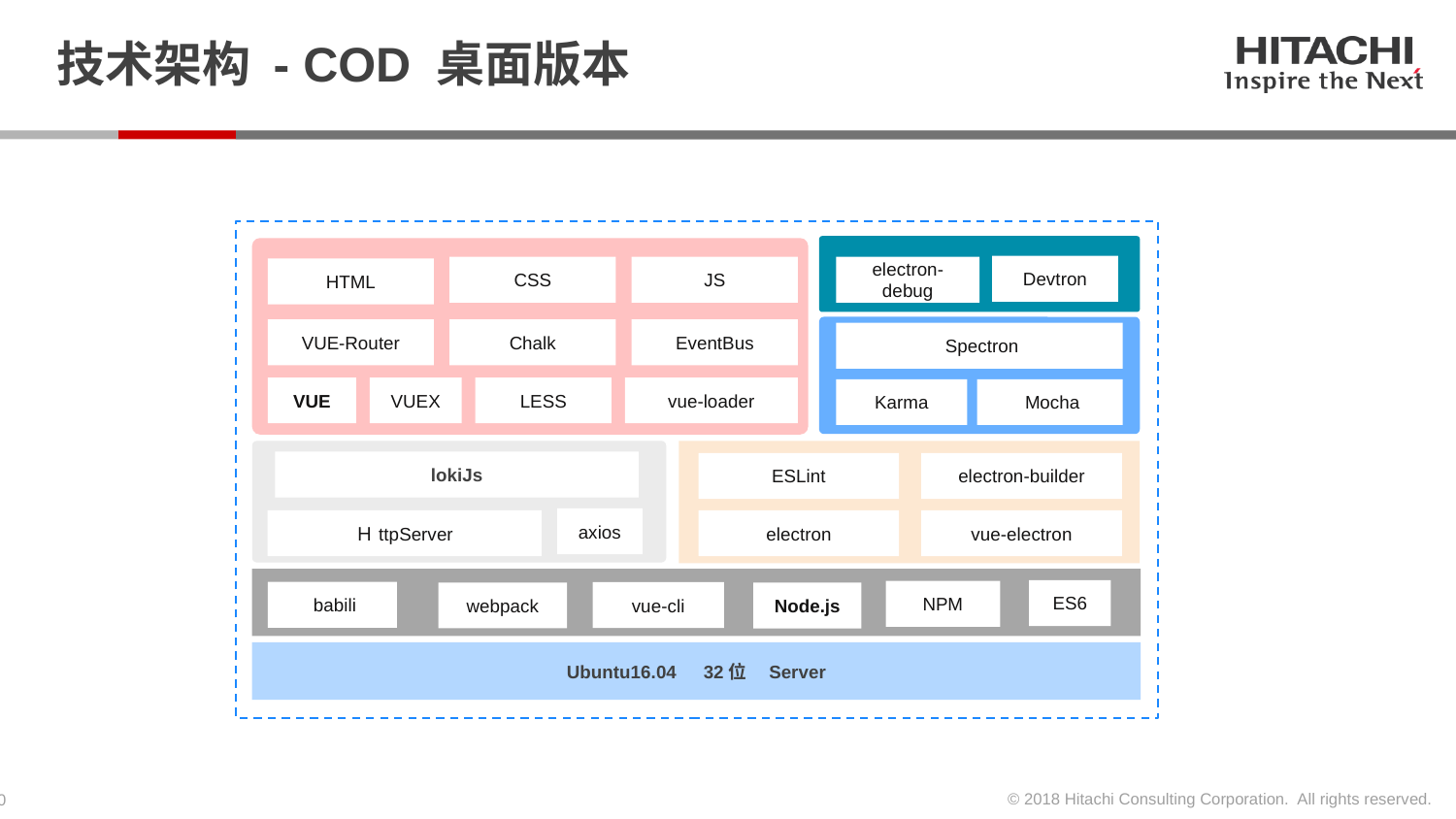

# 技术架构 - COD 桌面版本

Devtron
CSS
JS
electron-debug
HTML

VUE-Router
Chalk
EventBus
 Spectron
VUE
VUEX
LESS
vue-loader
Karma
 Mocha

lokiJs
ESLint
electron-builder
axios
ＨttpServer
electron
vue-electron

ES6
NPM
 babili
vue-cli
webpack
Node.js
Ubuntu16.04　32位　Server